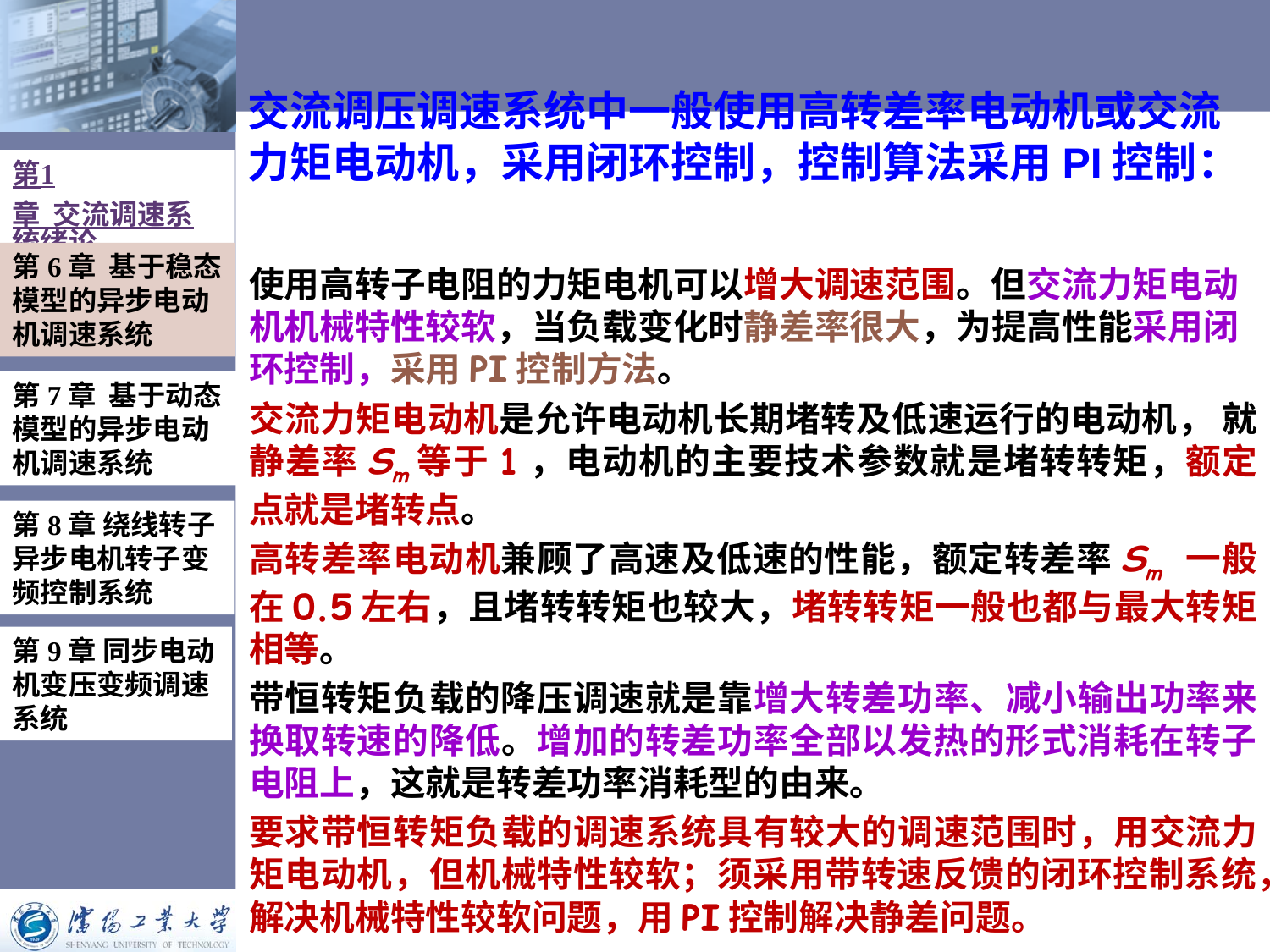

# 交流调压调速系统中一般使用高转差率电动机或交流力矩电动机，采用闭环控制，控制算法采用PI控制：
第1章  交流调速系统绪论
第6章  基于稳态模型的异步电动机调速系统
使用高转子电阻的力矩电机可以增大调速范围。但交流力矩电动机机械特性较软，当负载变化时静差率很大，为提高性能采用闭环控制，采用PI控制方法。
交流力矩电动机是允许电动机长期堵转及低速运行的电动机， 就静差率Sm等于1，电动机的主要技术参数就是堵转转矩，额定点就是堵转点。
高转差率电动机兼顾了高速及低速的性能，额定转差率Sm 一般在0.5左右，且堵转转矩也较大，堵转转矩一般也都与最大转矩相等。
带恒转矩负载的降压调速就是靠增大转差功率、减小输出功率来换取转速的降低。增加的转差功率全部以发热的形式消耗在转子电阻上，这就是转差功率消耗型的由来。
要求带恒转矩负载的调速系统具有较大的调速范围时，用交流力矩电动机，但机械特性较软；须采用带转速反馈的闭环控制系统，解决机械特性较软问题，用PI控制解决静差问题。

第7章  基于动态模型的异步电动机调速系统
第8章 绕线转子异步电机转子变频控制系统
第9章 同步电动机变压变频调速系统